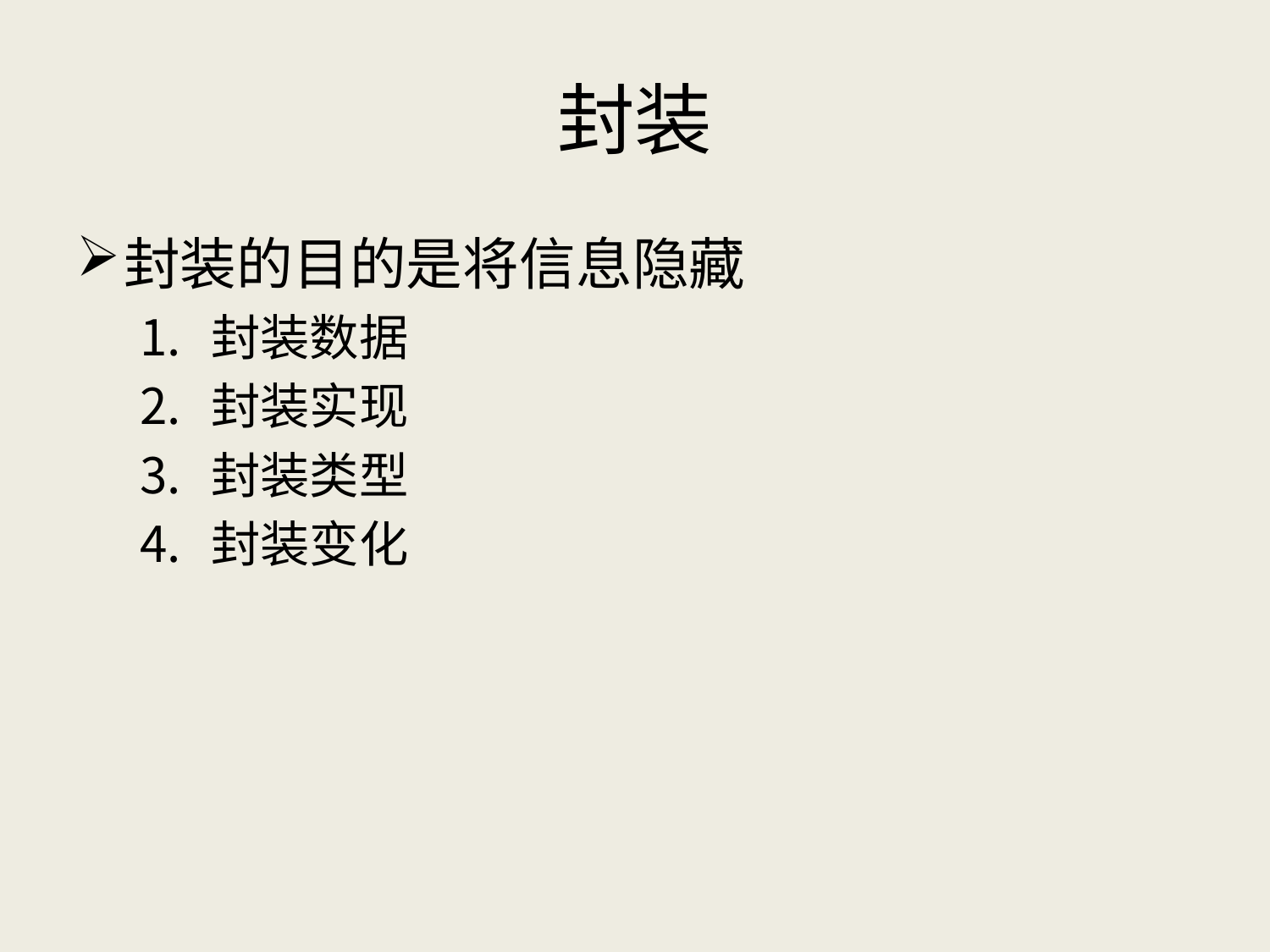

# 封装
封装的目的是将信息隐藏
封装数据
封装实现
封装类型
封装变化